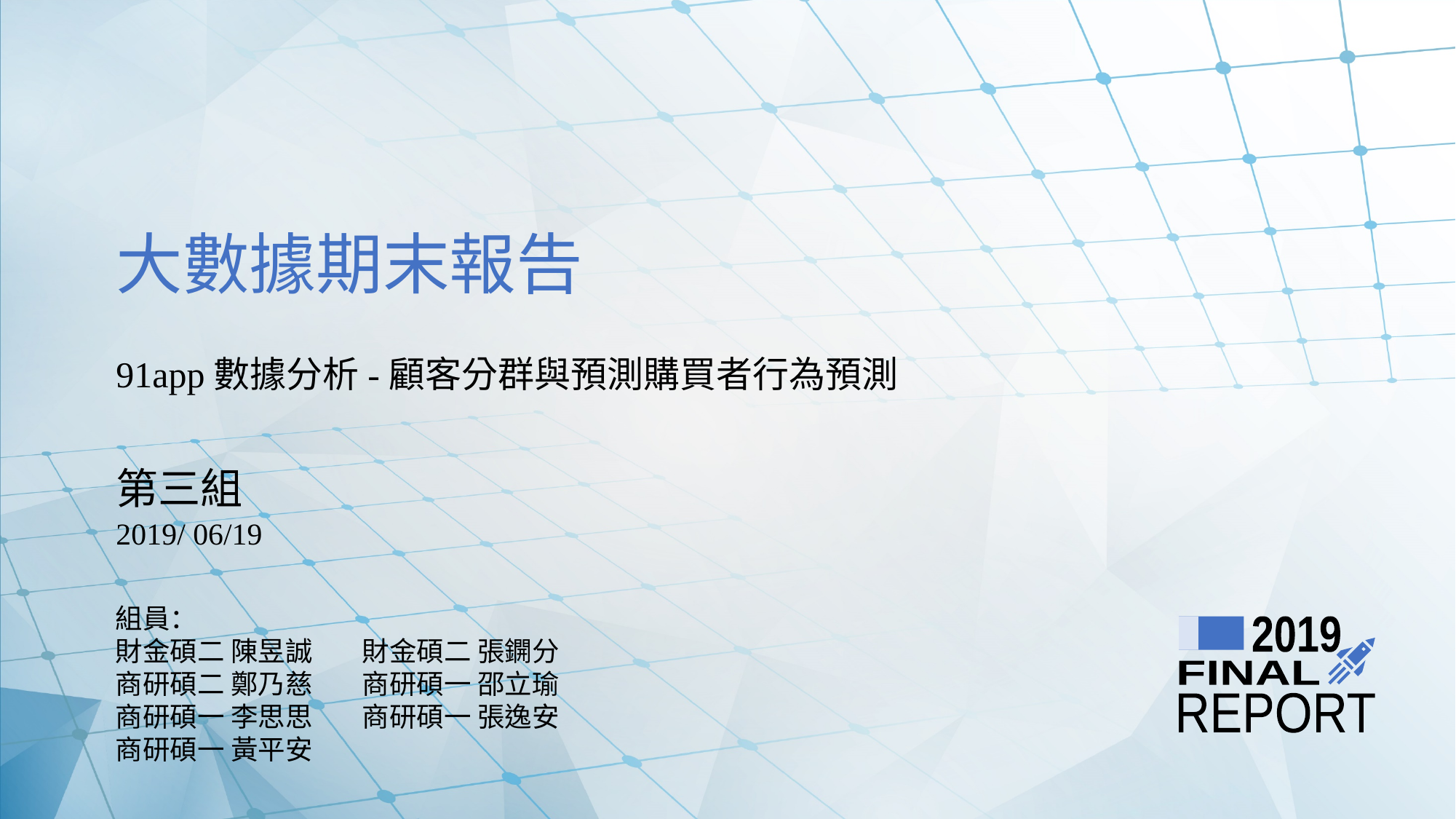

# 大數據期末報告
91app數據分析-顧客分群與預測購買者行為預測
第三組
2019/ 06/19
組員：
財金碩二 陳昱誠        財金碩二 張鐦分
商研碩二 鄭乃慈        商研碩一 邵立瑜
商研碩一 李思思        商研碩一 張逸安
商研碩一 黃平安

2019
FINAL
REPORT